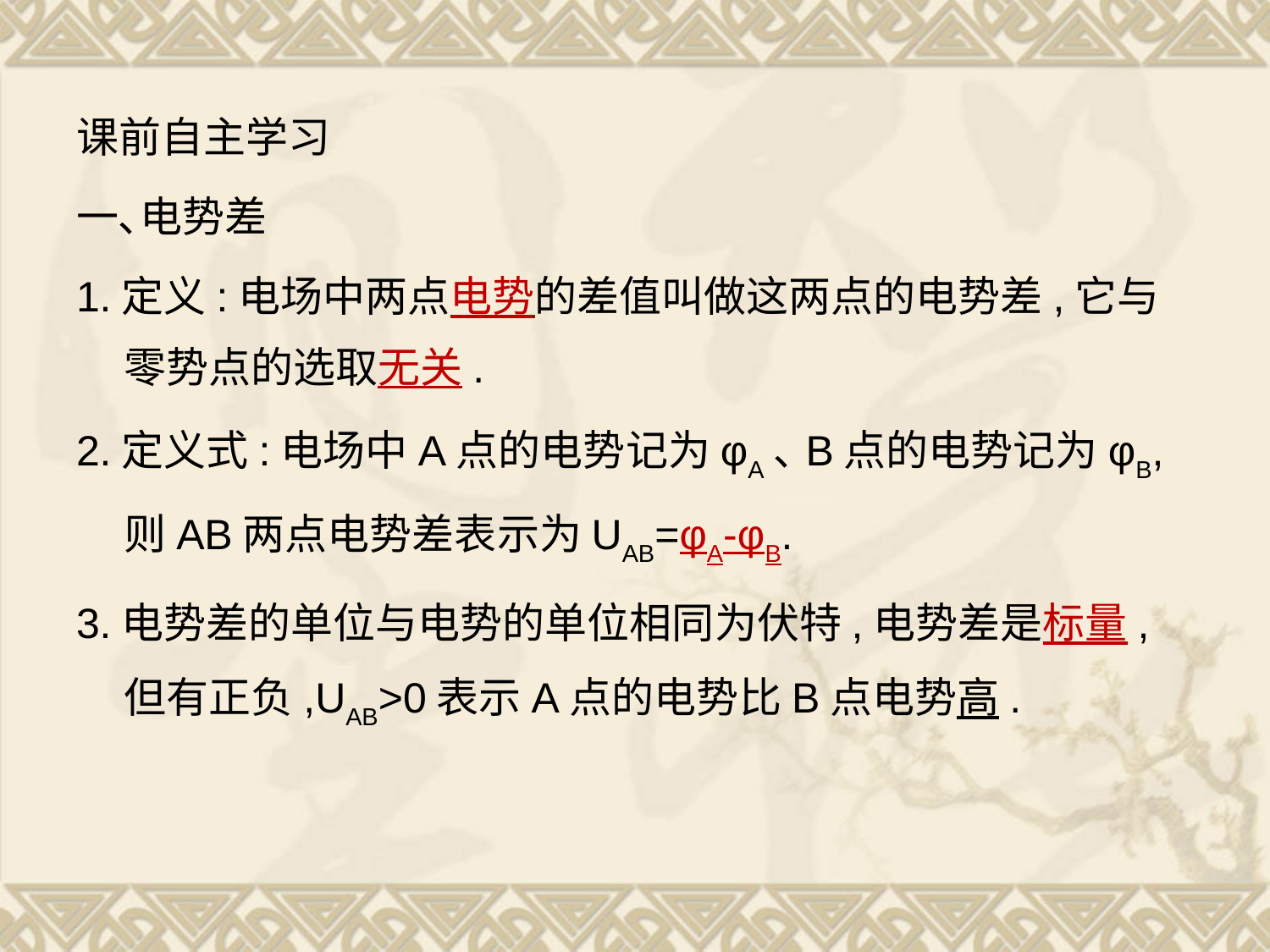

课前自主学习
一､电势差
1.定义:电场中两点电势的差值叫做这两点的电势差,它与零势点的选取无关.
2.定义式:电场中A点的电势记为φA､B点的电势记为φB,则AB两点电势差表示为UAB=φA-φB.
3.电势差的单位与电势的单位相同为伏特,电势差是标量,但有正负,UAB>0表示A点的电势比B点电势高.